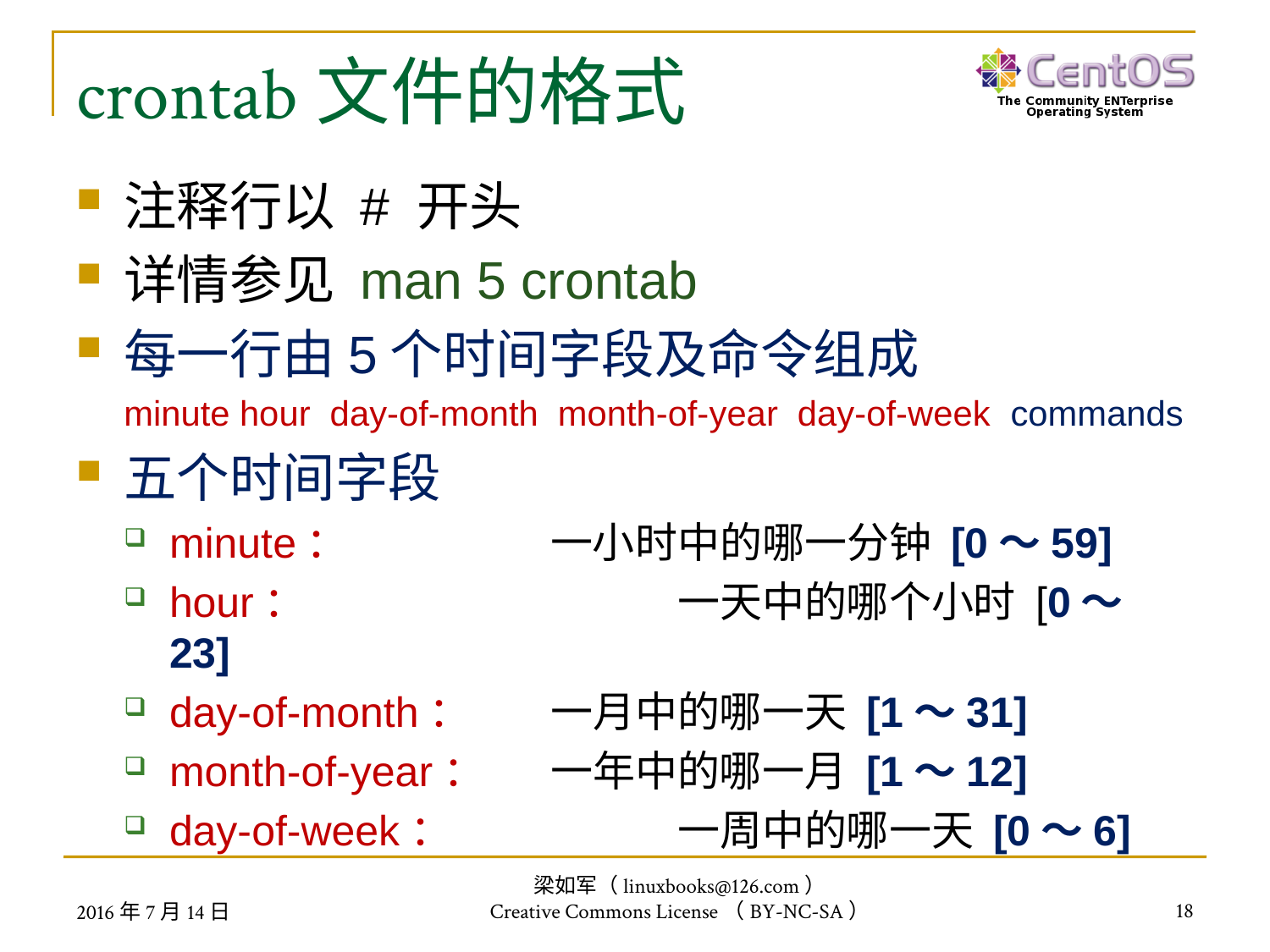

# crontab文件的格式
注释行以 # 开头
详情参见 man 5 crontab
每一行由5个时间字段及命令组成
minute hour  day-of-month  month-of-year  day-of-week  commands
五个时间字段
minute：		一小时中的哪一分钟 [0～59]
hour：			一天中的哪个小时 [0～23]
day-of-month：	一月中的哪一天 [1～31]
month-of-year：	一年中的哪一月 [1～12]
day-of-week：		一周中的哪一天 [0～6]

梁如军（linuxbooks@126.com）
Creative Commons License（BY-NC-SA）
2016年7月14日
18